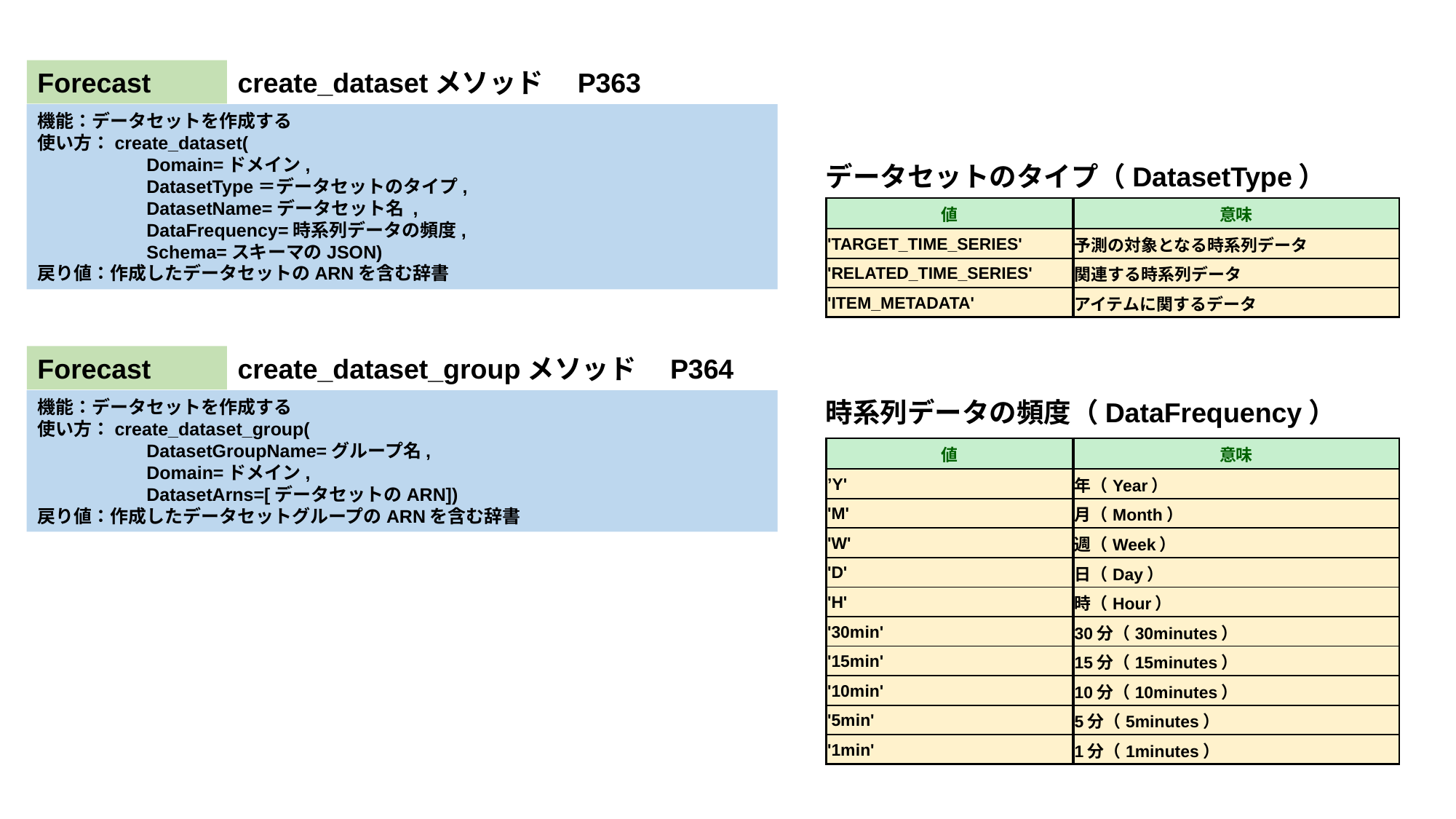

Forecast
create_datasetメソッド　P363
機能：データセットを作成する
使い方：create_dataset(
	Domain=ドメイン,
	DatasetType＝データセットのタイプ,
	DatasetName=データセット名 ,
	DataFrequency=時系列データの頻度,
	Schema=スキーマのJSON)
戻り値：作成したデータセットのARNを含む辞書
データセットのタイプ（DatasetType）
| 値 | 意味 |
| --- | --- |
| 'TARGET\_TIME\_SERIES' | 予測の対象となる時系列データ |
| 'RELATED\_TIME\_SERIES' | 関連する時系列データ |
| 'ITEM\_METADATA' | アイテムに関するデータ |
Forecast
create_dataset_groupメソッド　P364
機能：データセットを作成する
使い方：create_dataset_group(
	DatasetGroupName=グループ名,
	Domain=ドメイン,
	DatasetArns=[データセットのARN])
戻り値：作成したデータセットグループのARNを含む辞書
時系列データの頻度（DataFrequency）
| 値 | 意味 |
| --- | --- |
| ’Y' | 年（Year） |
| 'M' | 月（Month） |
| 'W' | 週（Week） |
| 'D' | 日（Day） |
| 'H' | 時（Hour） |
| '30min' | 30分（30minutes） |
| '15min' | 15分（15minutes） |
| '10min' | 10分（10minutes） |
| '5min' | 5分（5minutes） |
| '1min' | 1分（1minutes） |